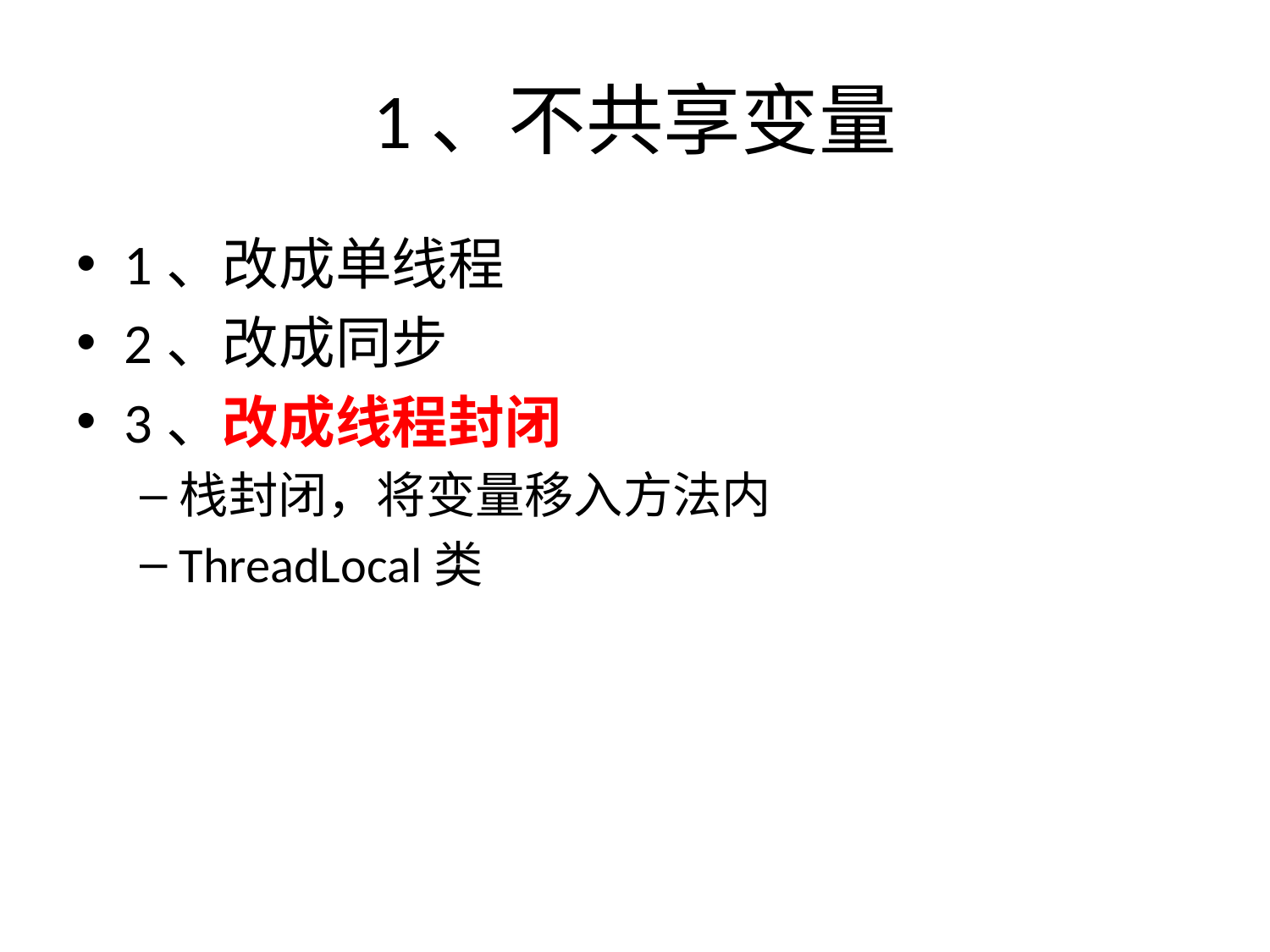

# 1、不共享变量
1、改成单线程
2、改成同步
3、改成线程封闭
栈封闭，将变量移入方法内
ThreadLocal类